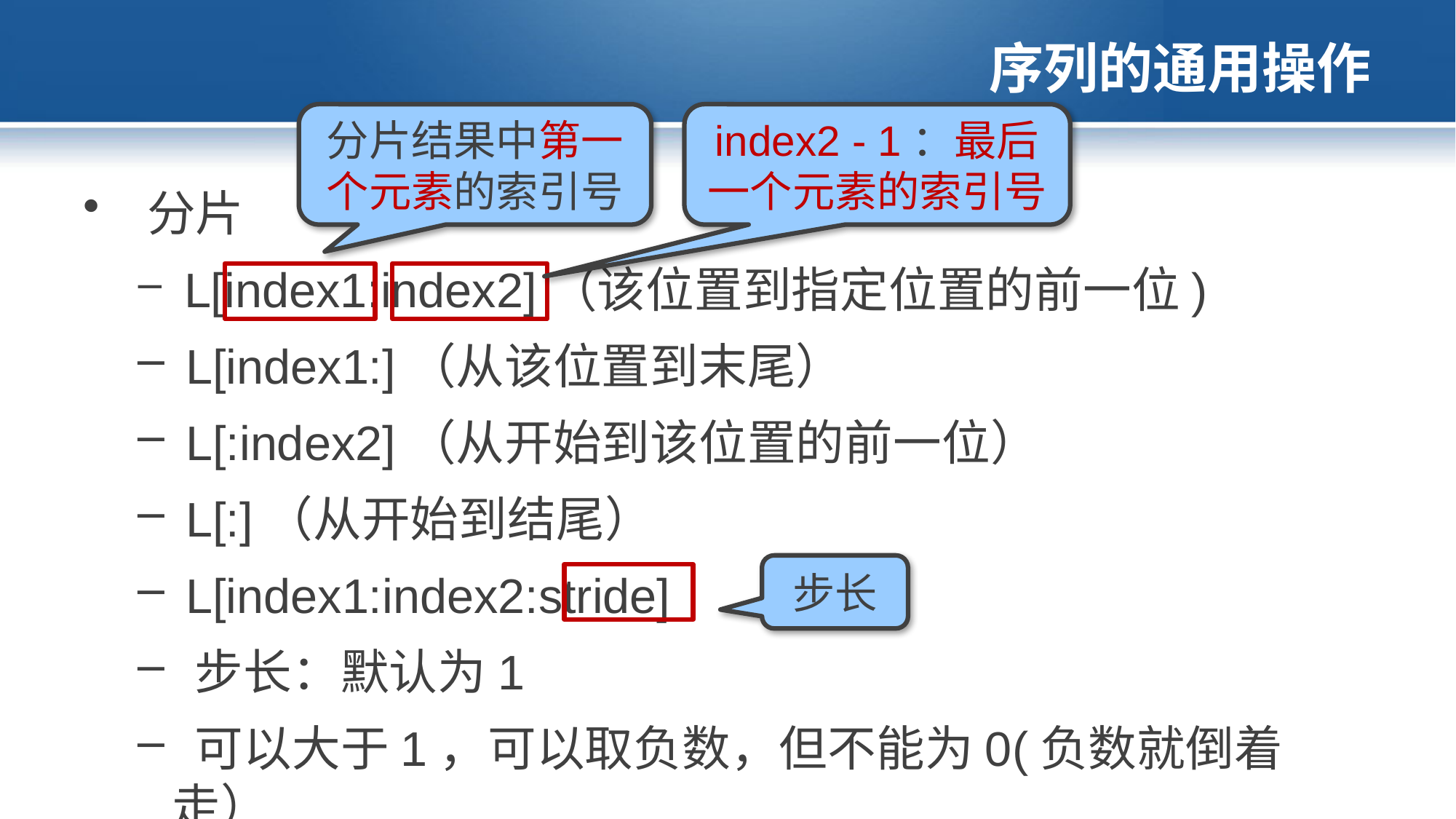

# 序列的通用操作
分片结果中第一个元素的索引号
index2 - 1：最后一个元素的索引号
 分片
 L[index1:index2]（该位置到指定位置的前一位)
 L[index1:]（从该位置到末尾）
 L[:index2]（从开始到该位置的前一位）
 L[:]（从开始到结尾）
 L[index1:index2:stride]
 步长：默认为1
 可以大于1，可以取负数，但不能为0(负数就倒着走）

步长